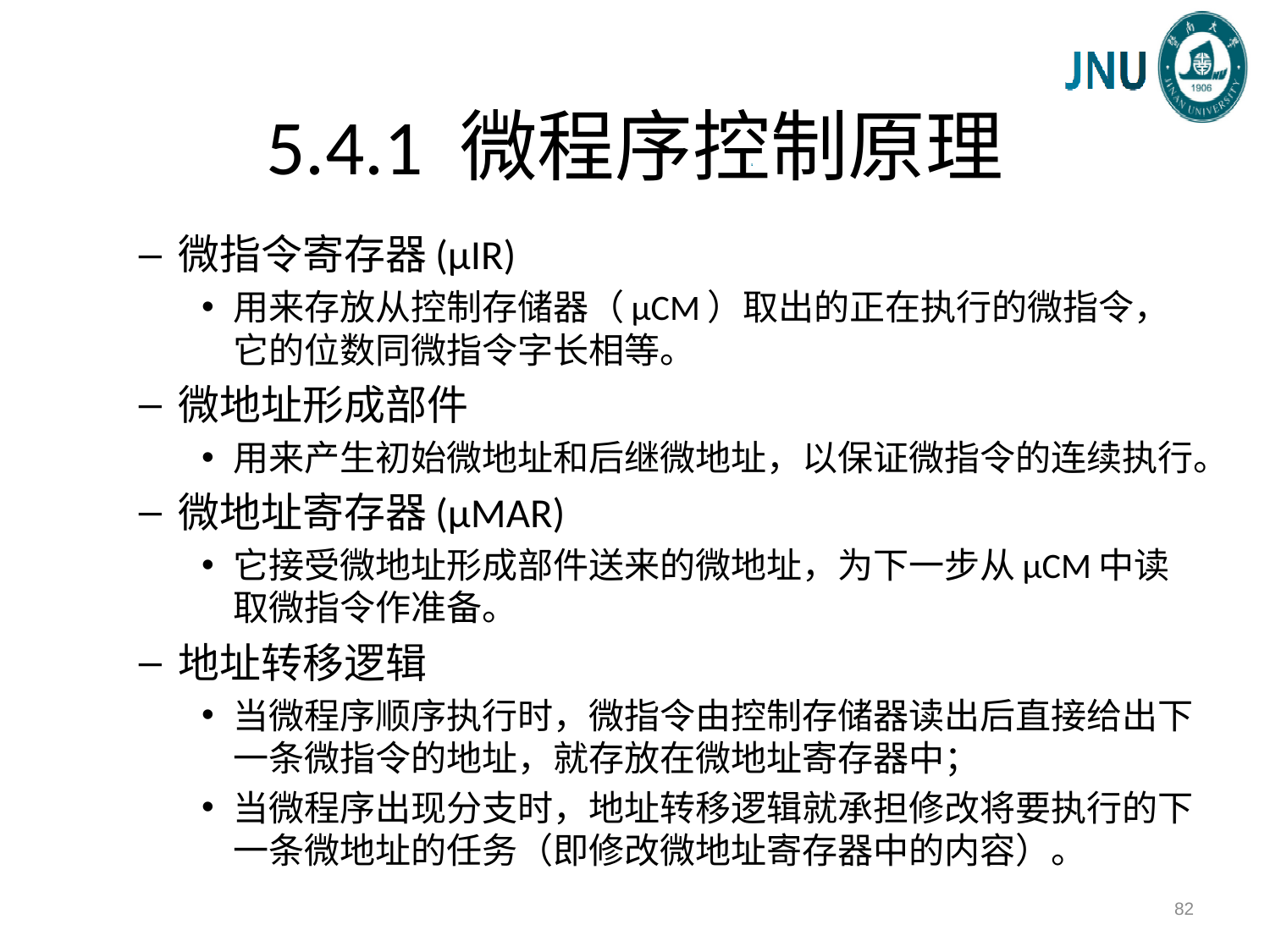

# 5.4.1 微程序控制原理
微指令寄存器(μIR)
用来存放从控制存储器（μCM）取出的正在执行的微指令，它的位数同微指令字长相等。
微地址形成部件
用来产生初始微地址和后继微地址，以保证微指令的连续执行。
微地址寄存器(μMAR)
它接受微地址形成部件送来的微地址，为下一步从μCM中读取微指令作准备。
地址转移逻辑
当微程序顺序执行时，微指令由控制存储器读出后直接给出下一条微指令的地址，就存放在微地址寄存器中；
当微程序出现分支时，地址转移逻辑就承担修改将要执行的下一条微地址的任务（即修改微地址寄存器中的内容）。

82